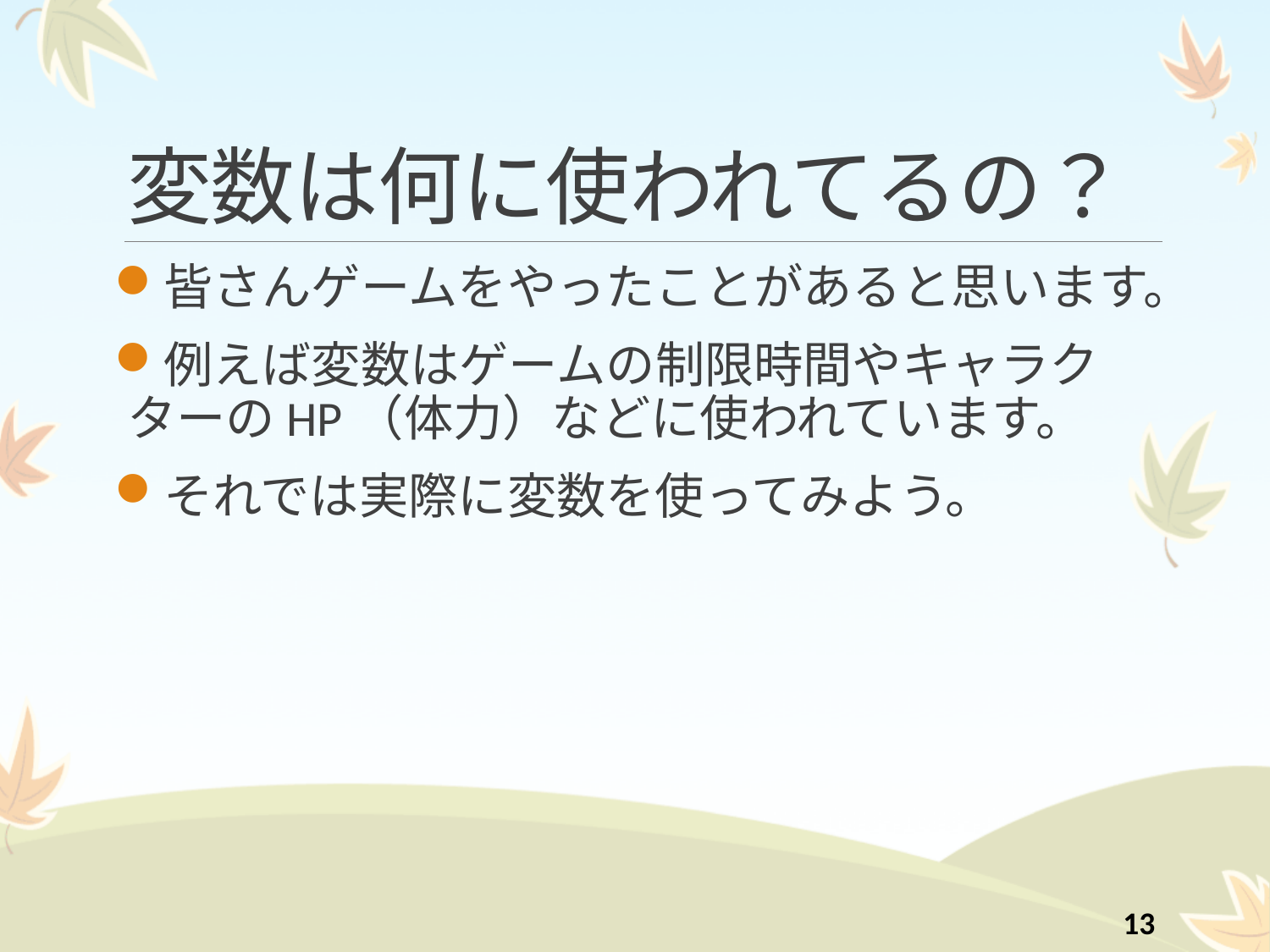

# 変数は何に使われてるの？
皆さんゲームをやったことがあると思います。
例えば変数はゲームの制限時間やキャラクターのHP（体力）などに使われています。
それでは実際に変数を使ってみよう。

13